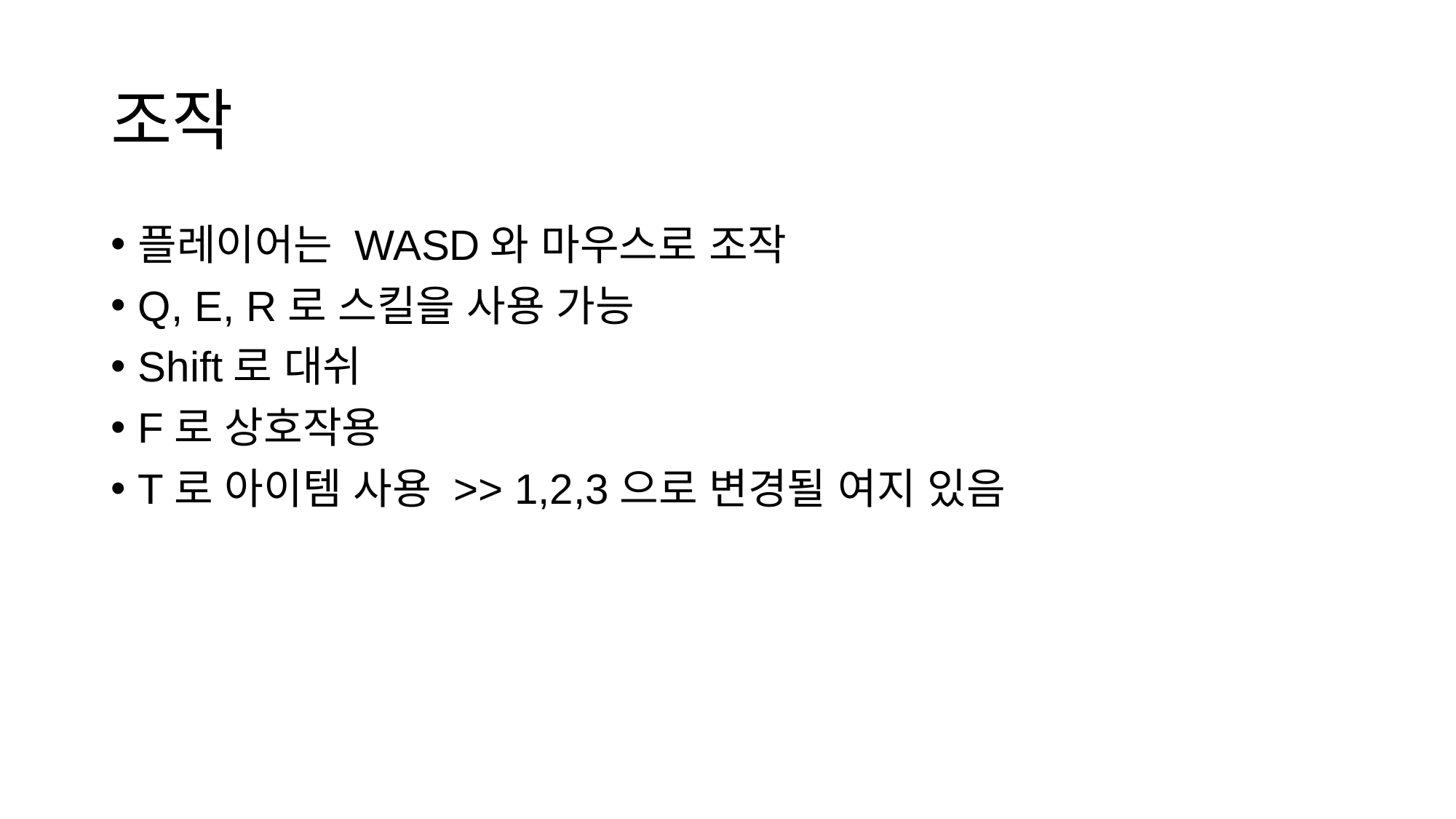

# 조작
플레이어는 WASD와 마우스로 조작
Q, E, R로 스킬을 사용 가능
Shift로 대쉬
F로 상호작용
T로 아이템 사용 >> 1,2,3으로 변경될 여지 있음